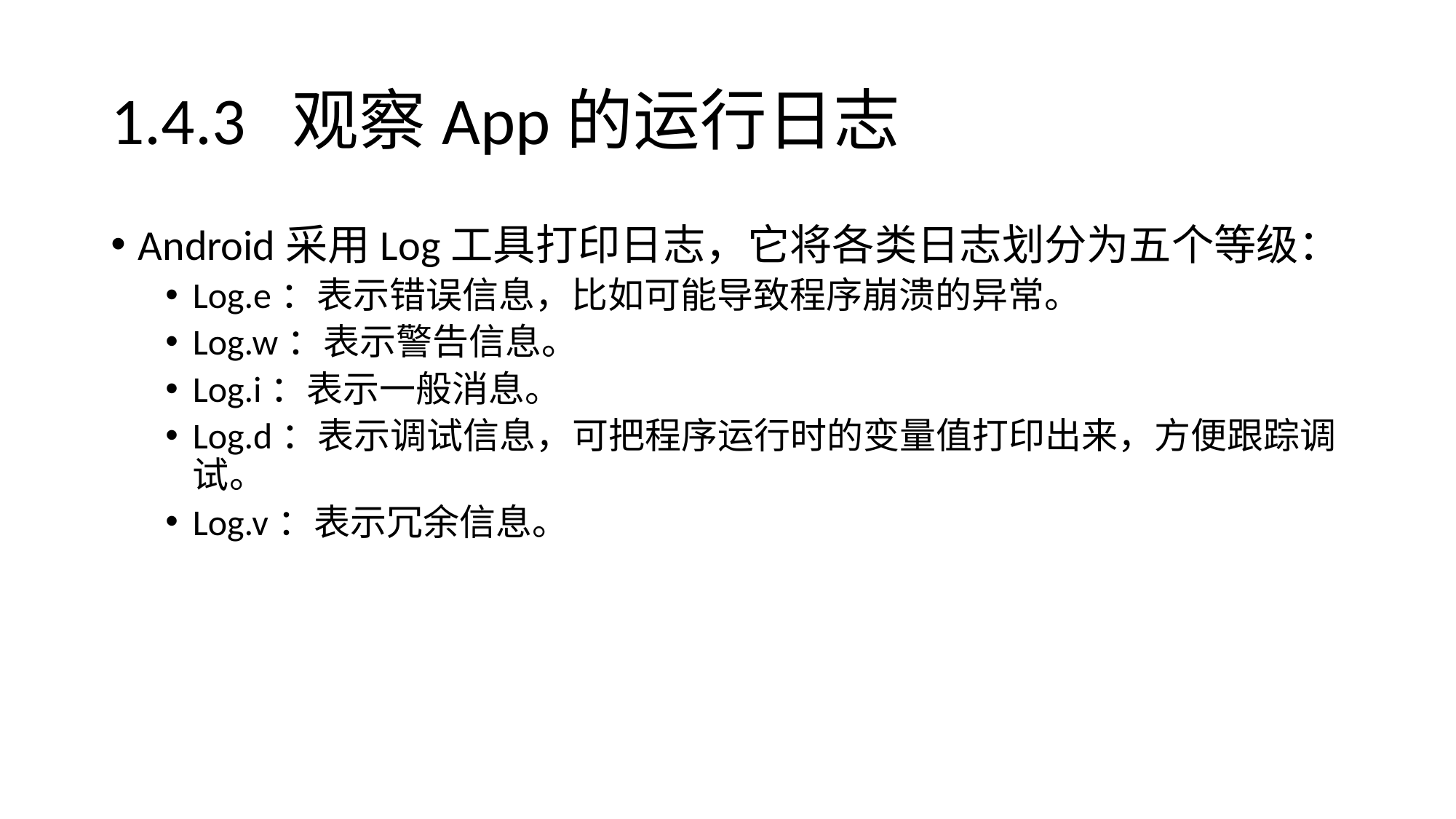

# 1.4.3  观察App的运行日志
Android采用Log工具打印日志，它将各类日志划分为五个等级：
Log.e：表示错误信息，比如可能导致程序崩溃的异常。
Log.w：表示警告信息。
Log.i：表示一般消息。
Log.d：表示调试信息，可把程序运行时的变量值打印出来，方便跟踪调试。
Log.v：表示冗余信息。